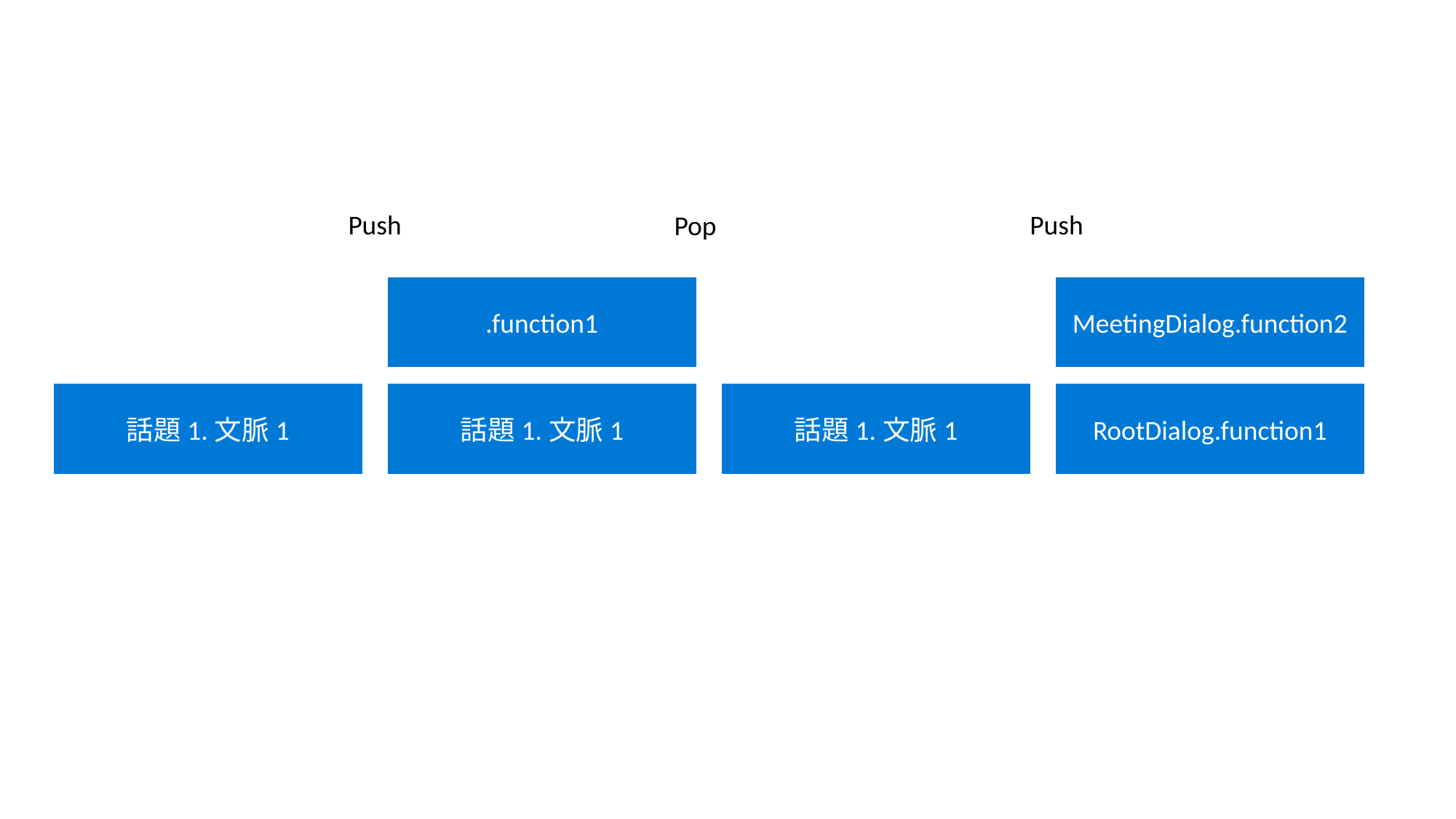

Push
Push
Pop
MeetingDialog.function2
.function1
RootDialog.function1
話題1.文脈1
話題1.文脈1
話題1.文脈1